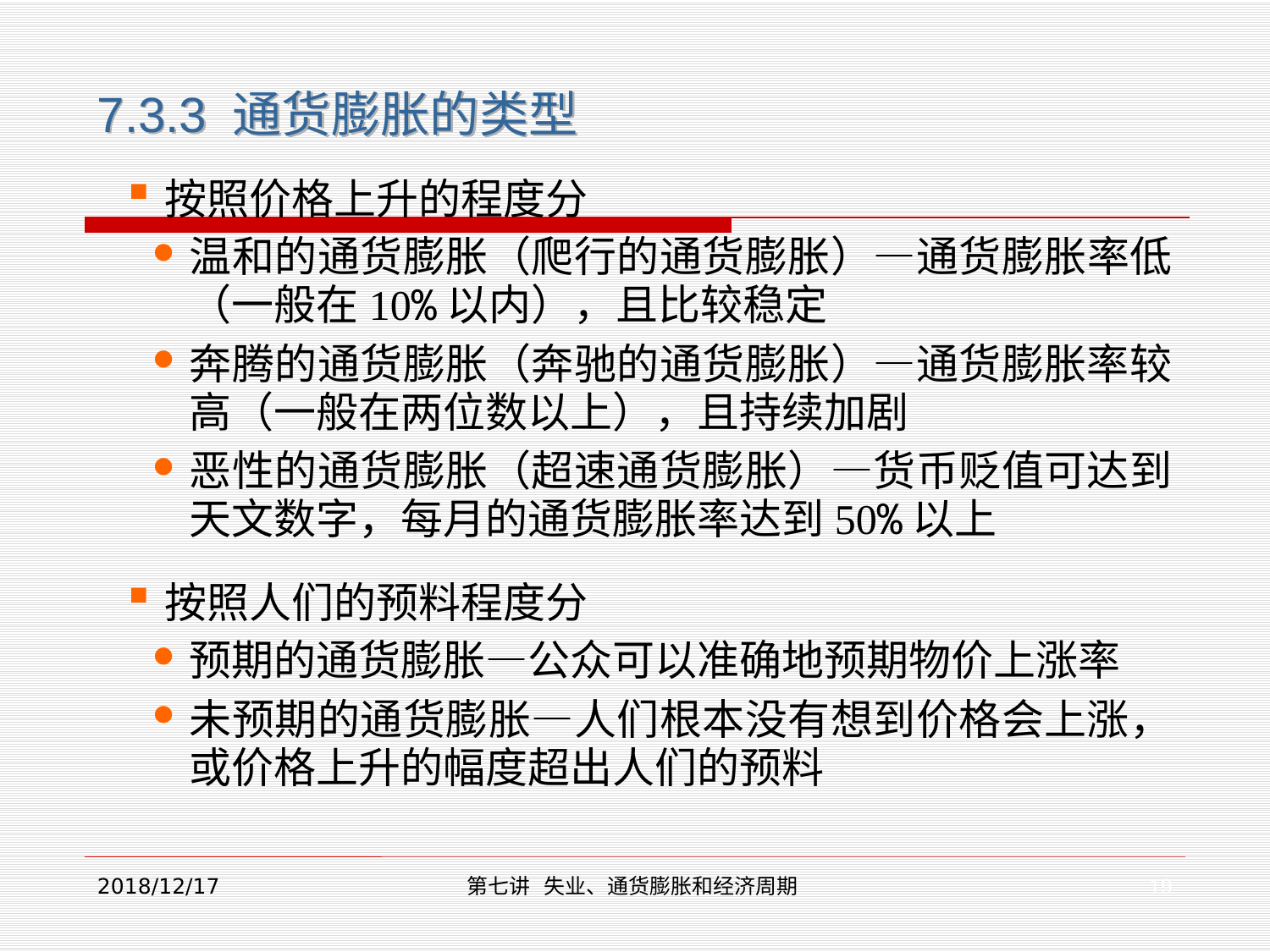

7.3.3 通货膨胀的类型
按照价格上升的程度分
温和的通货膨胀（爬行的通货膨胀）—通货膨胀率低（一般在10%以内），且比较稳定
奔腾的通货膨胀（奔驰的通货膨胀）—通货膨胀率较高（一般在两位数以上），且持续加剧
恶性的通货膨胀（超速通货膨胀）—货币贬值可达到天文数字，每月的通货膨胀率达到50%以上
按照人们的预料程度分
预期的通货膨胀—公众可以准确地预期物价上涨率
未预期的通货膨胀—人们根本没有想到价格会上涨，或价格上升的幅度超出人们的预料
19
2018/12/17
第七讲   失业、通货膨胀和经济周期